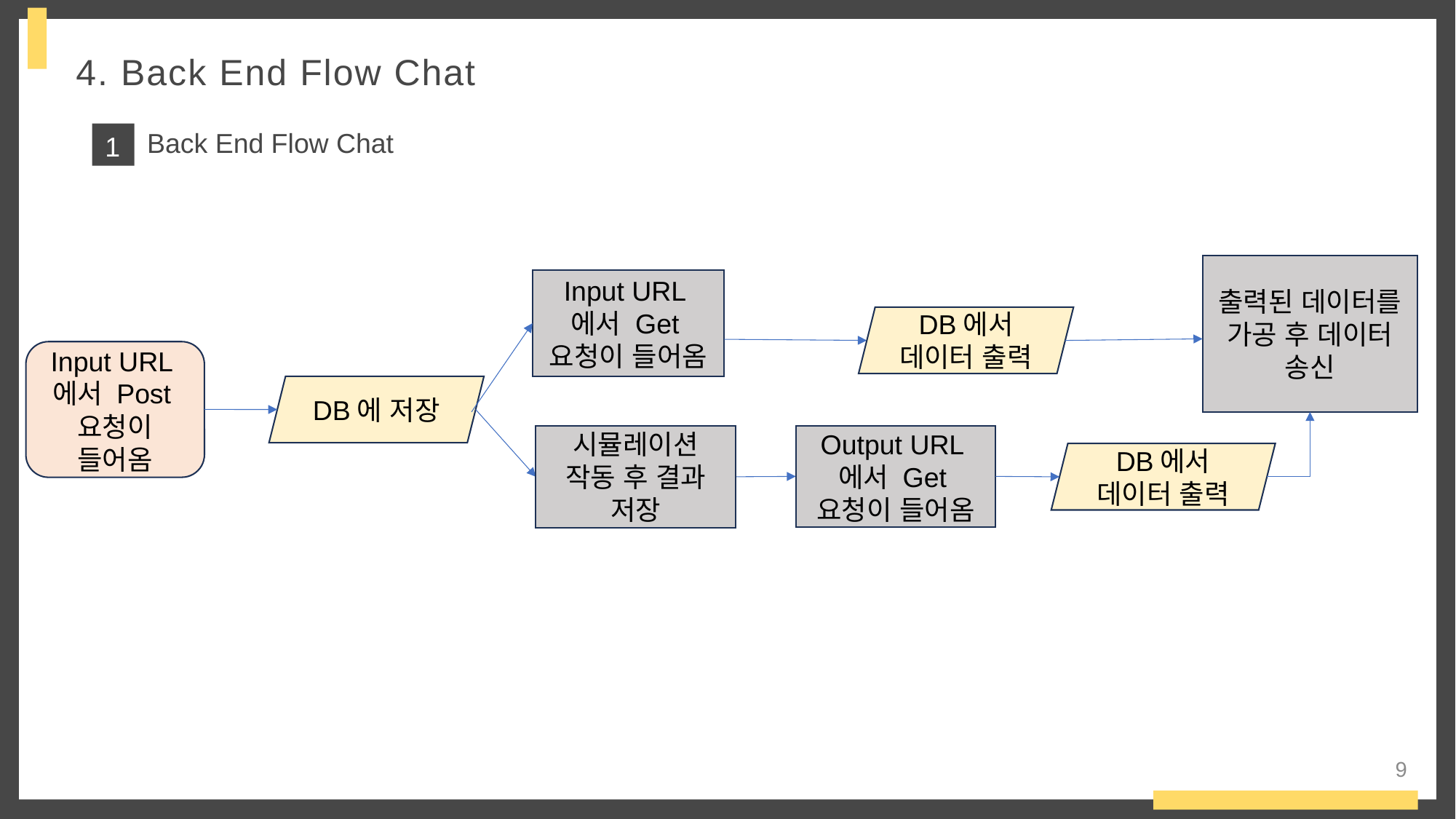

4. Back End Flow Chat
Back End Flow Chat
1
출력된 데이터를 가공 후 데이터 송신
Input URL에서 Get요청이 들어옴
DB에서 데이터 출력
Input URL에서 Post요청이 들어옴
DB에 저장
Output URL에서 Get요청이 들어옴
시뮬레이션 작동 후 결과 저장
DB에서 데이터 출력